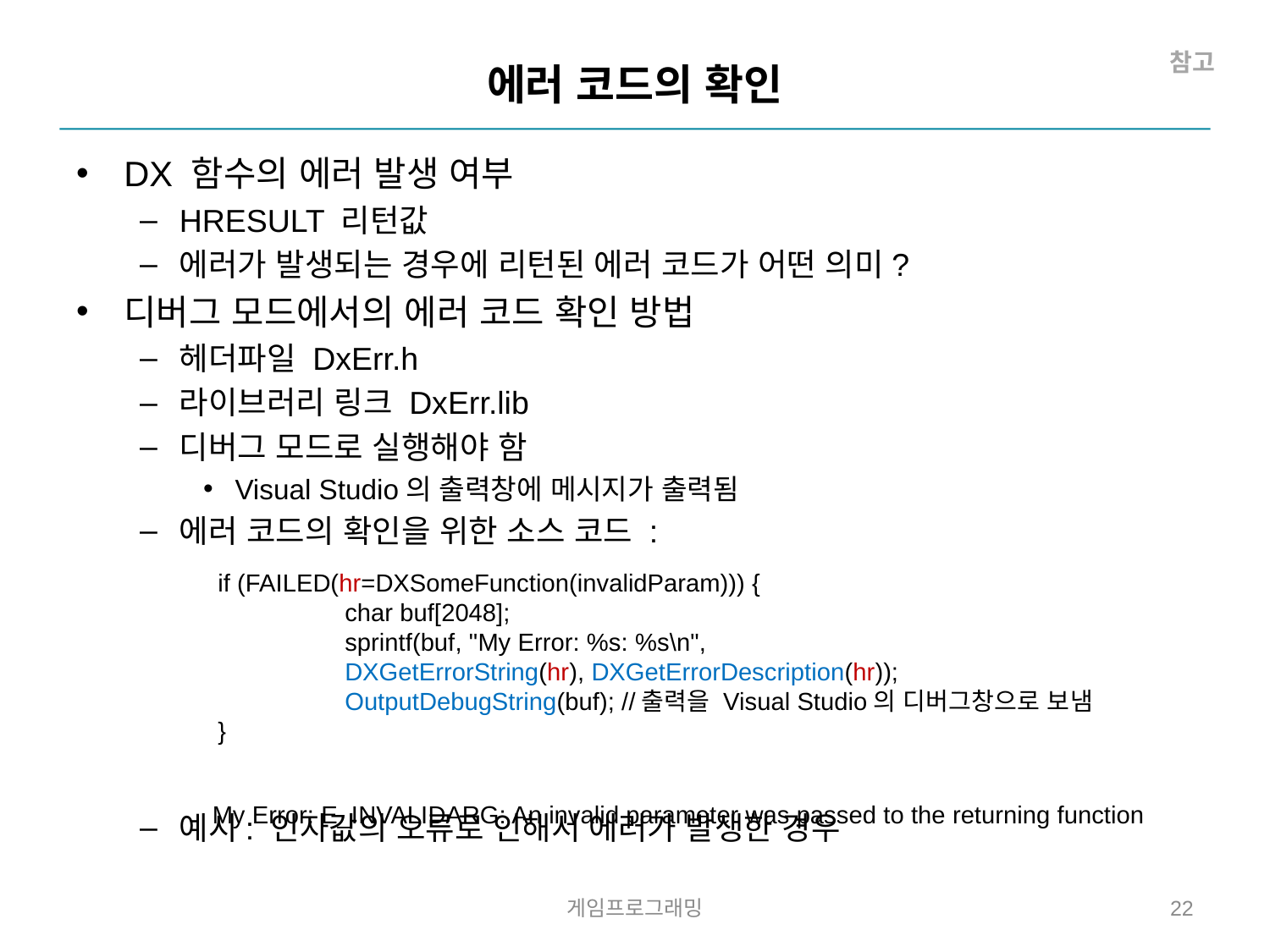

# 에러 코드의 확인
참고
DX 함수의 에러 발생 여부
HRESULT 리턴값
에러가 발생되는 경우에 리턴된 에러 코드가 어떤 의미?
디버그 모드에서의 에러 코드 확인 방법
헤더파일 DxErr.h
라이브러리 링크 DxErr.lib
디버그 모드로 실행해야 함
Visual Studio의 출력창에 메시지가 출력됨
에러 코드의 확인을 위한 소스 코드 :

예시: 인자값의 오류로 인해서 에러가 발생한 경우

if (FAILED(hr=DXSomeFunction(invalidParam))) {
	char buf[2048];
	sprintf(buf, "My Error: %s: %s\n",
	DXGetErrorString(hr), DXGetErrorDescription(hr));
	OutputDebugString(buf); //출력을 Visual Studio의 디버그창으로 보냄
}
My Error: E_INVALIDARG: An invalid parameter was passed to the returning function
게임프로그래밍
22